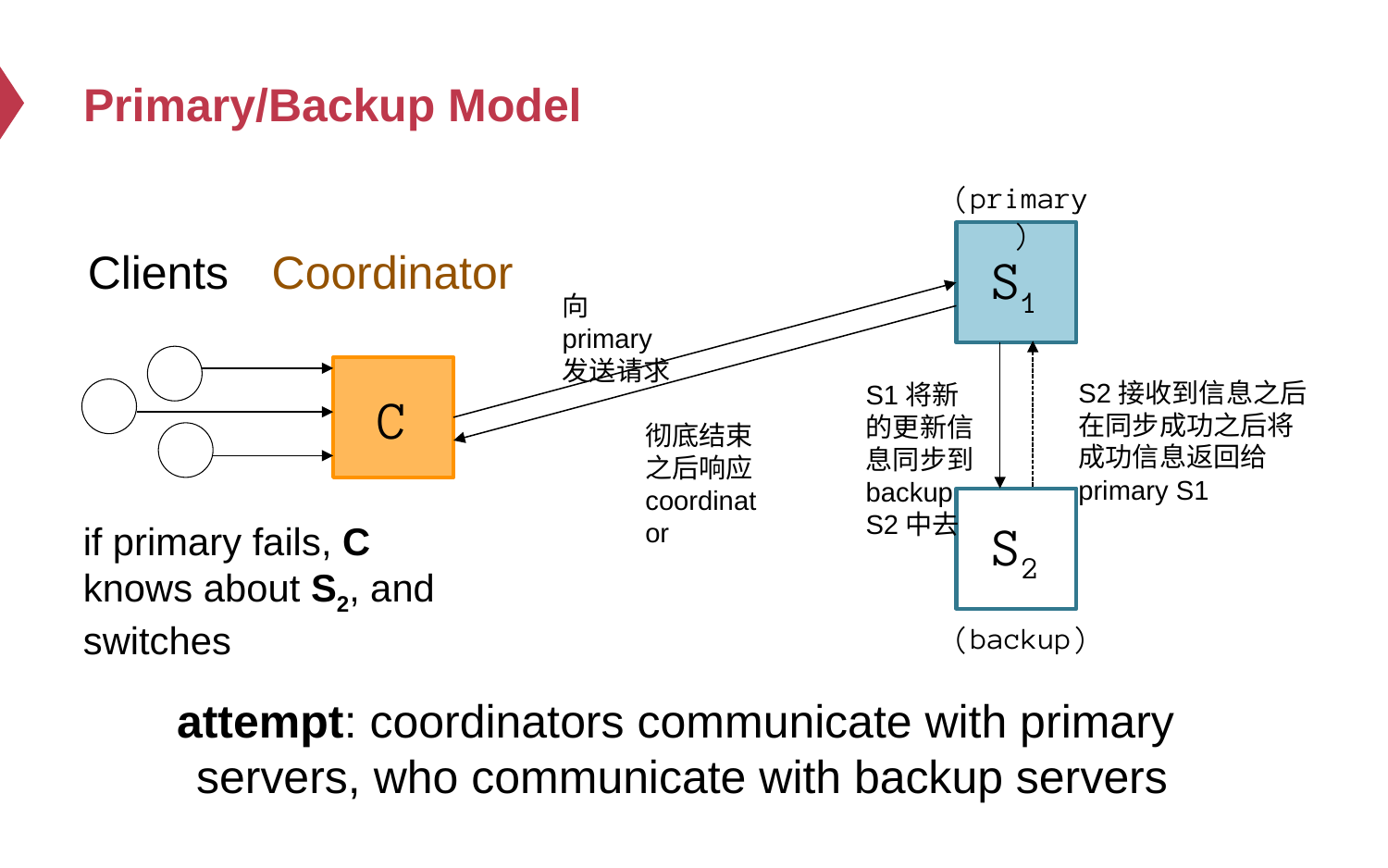

# Primary/Backup Model
(primary)
S1
Clients
Coordinator
向primary发送请求

C
S2接收到信息之后在同步成功之后将成功信息返回给primary S1
S1将新的更新信息同步到backup S2中去

彻底结束之后响应coordinator

S2
if primary fails, C knows about S2, and switches

(backup)
attempt: coordinators communicate with primary
servers, who communicate with backup servers
27